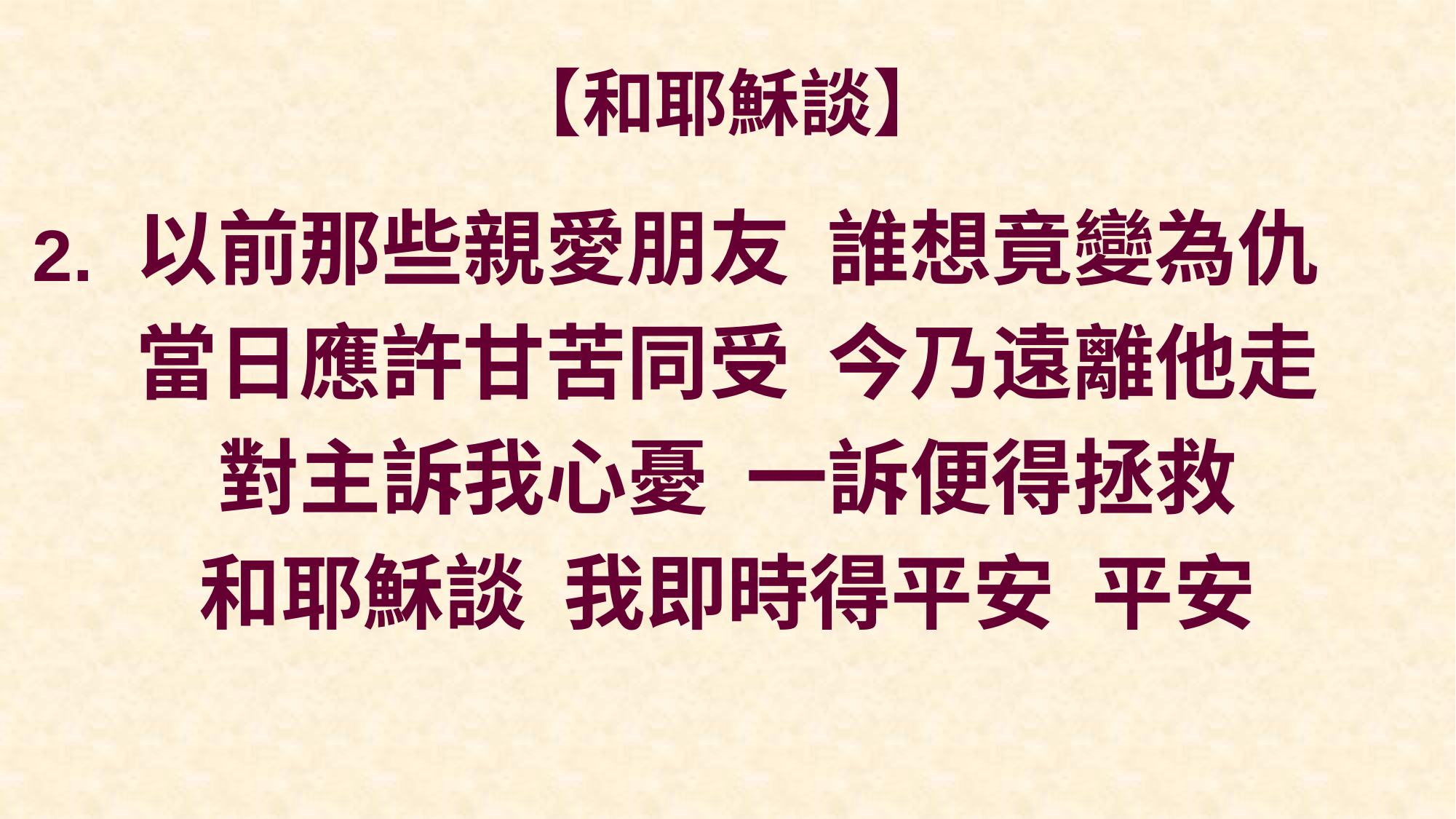

# 【和耶穌談】
以前那些親愛朋友  誰想竟變為仇
當日應許甘苦同受  今乃遠離他走
對主訴我心憂  一訴便得拯救
和耶穌談  我即時得平安  平安
2.